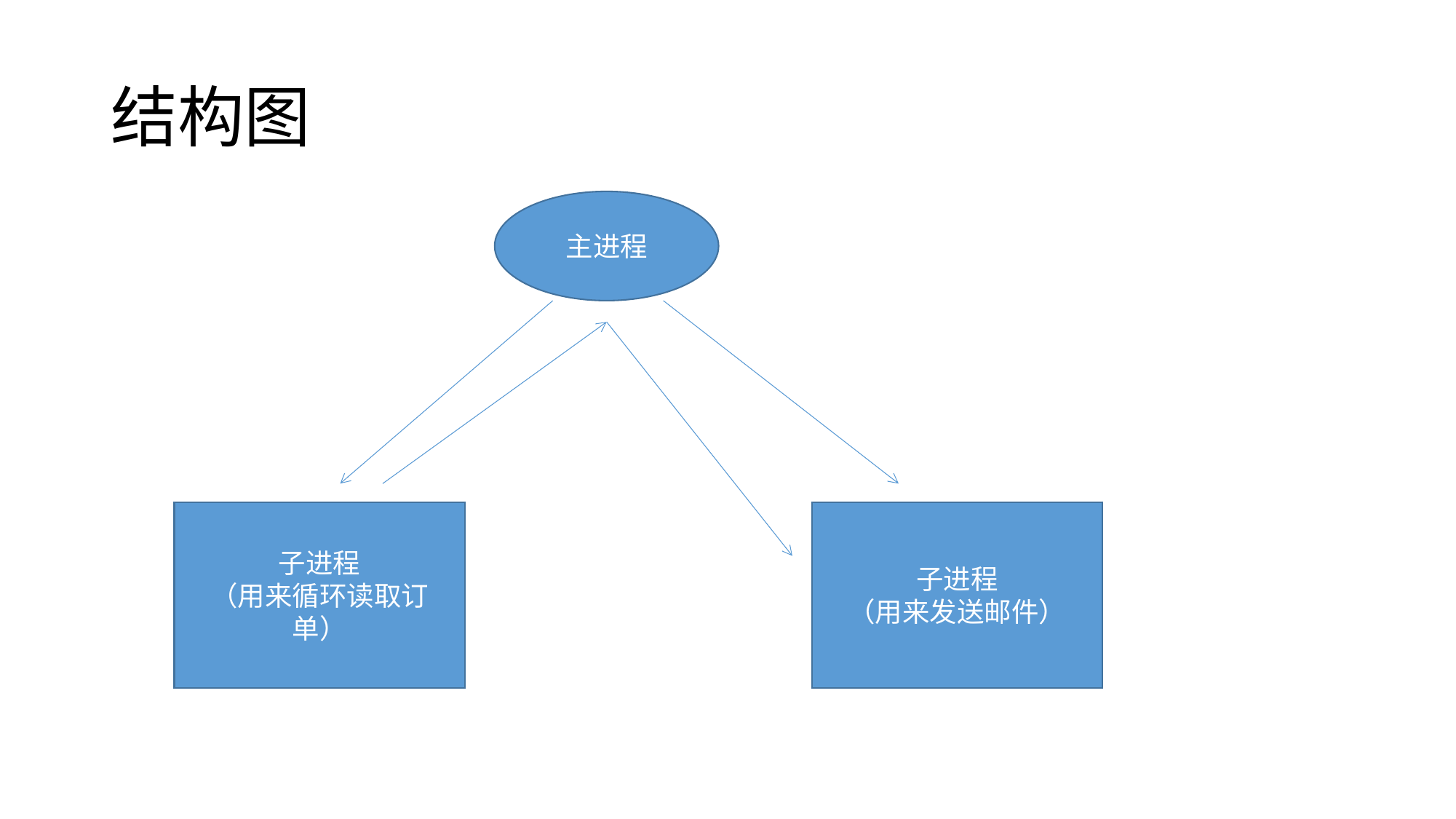

# 结构图
主进程
子进程
（用来循环读取订单）
子进程
（用来发送邮件）